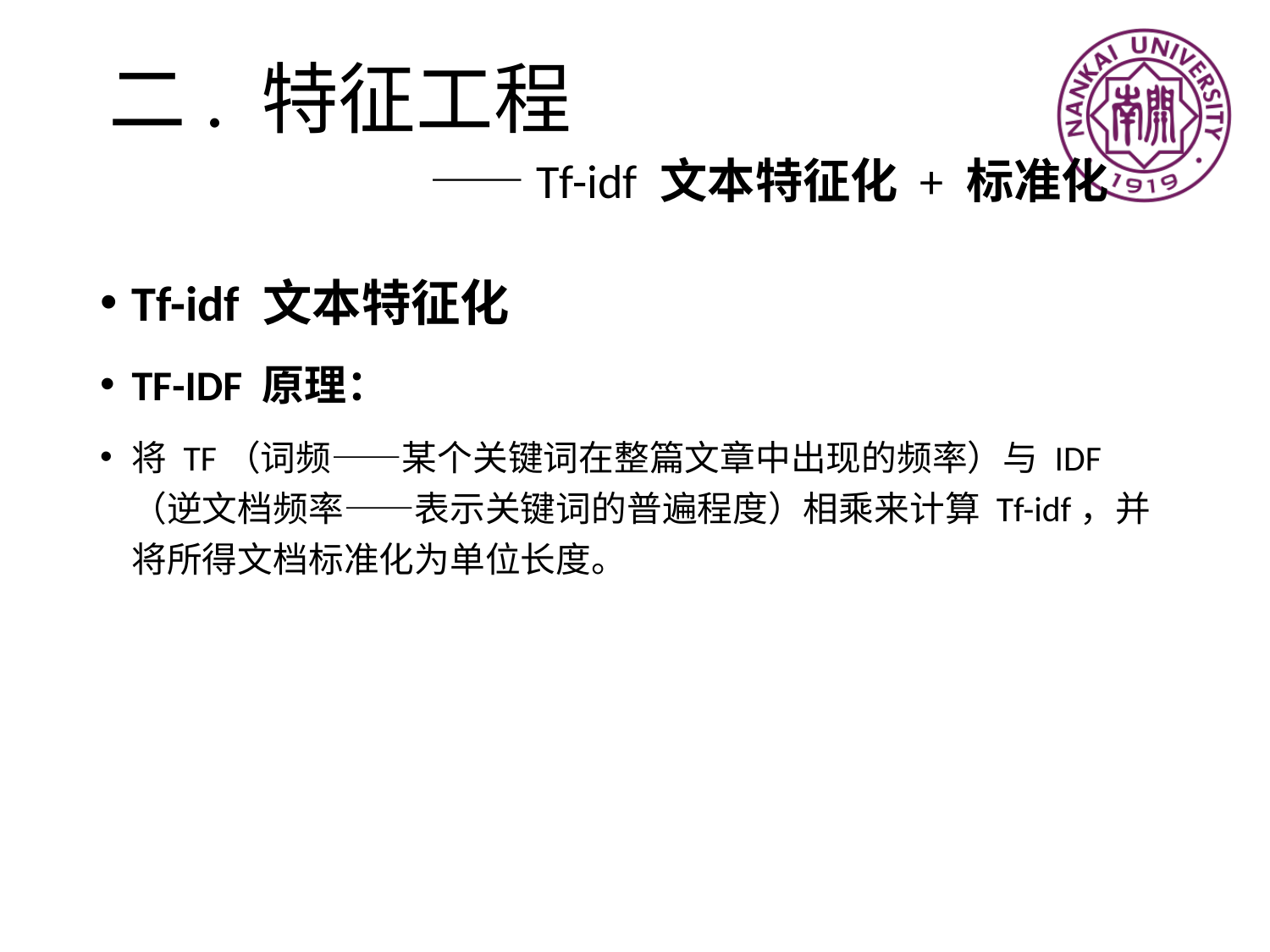

# 二. 特征工程 ——Tf-idf 文本特征化 + 标准化
Tf-idf 文本特征化
TF-IDF 原理：
将 TF（词频——某个关键词在整篇文章中出现的频率）与 IDF（逆文档频率——表示关键词的普遍程度）相乘来计算 Tf-idf，并将所得文档标准化为单位长度。
5